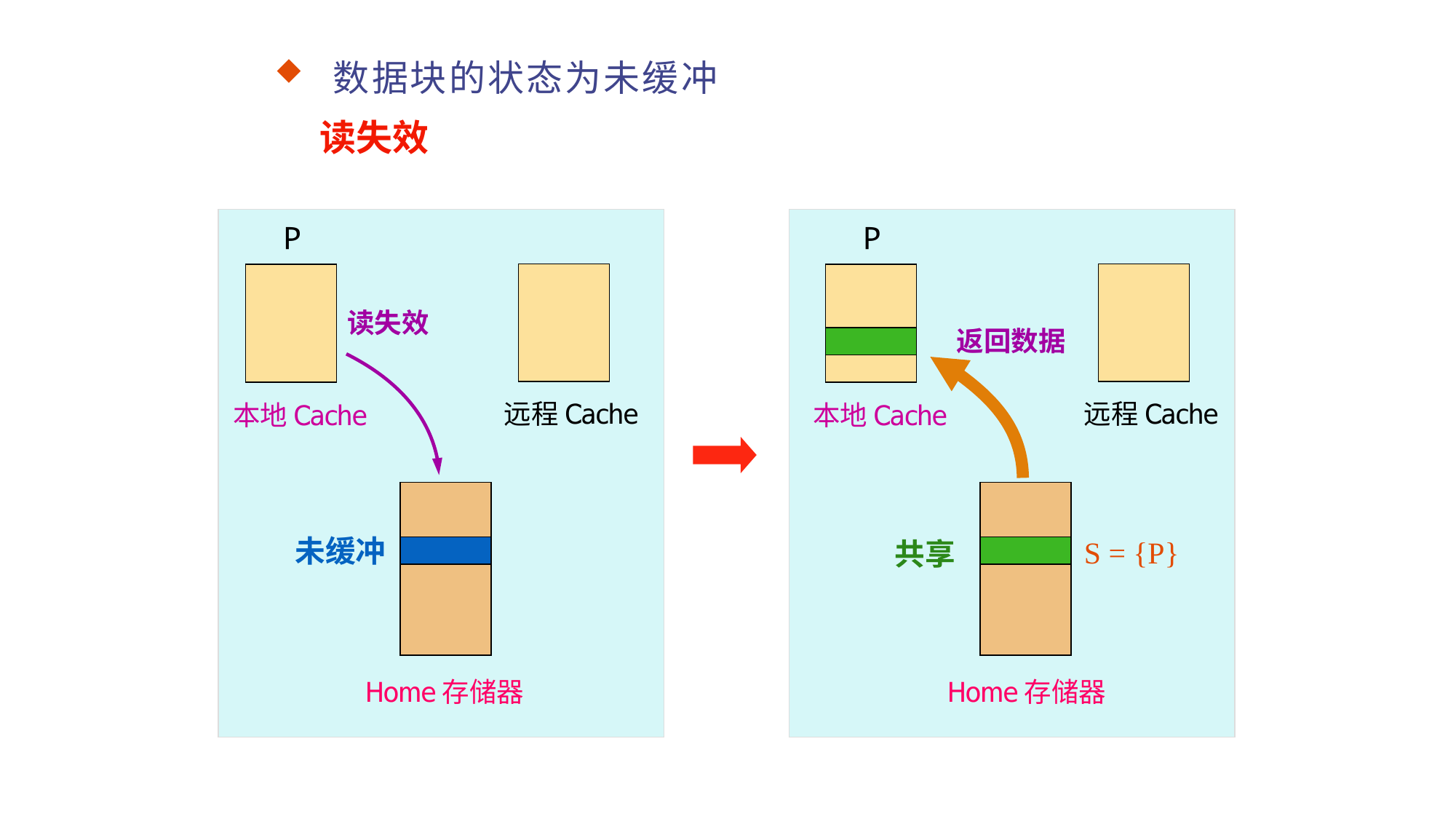

# 数据块的状态为未缓冲
读失效

P

返回数据

远程Cache
本地Cache

Home存储器
P

读失效

远程Cache
本地Cache

未缓冲
S = {P}
共享

Home存储器